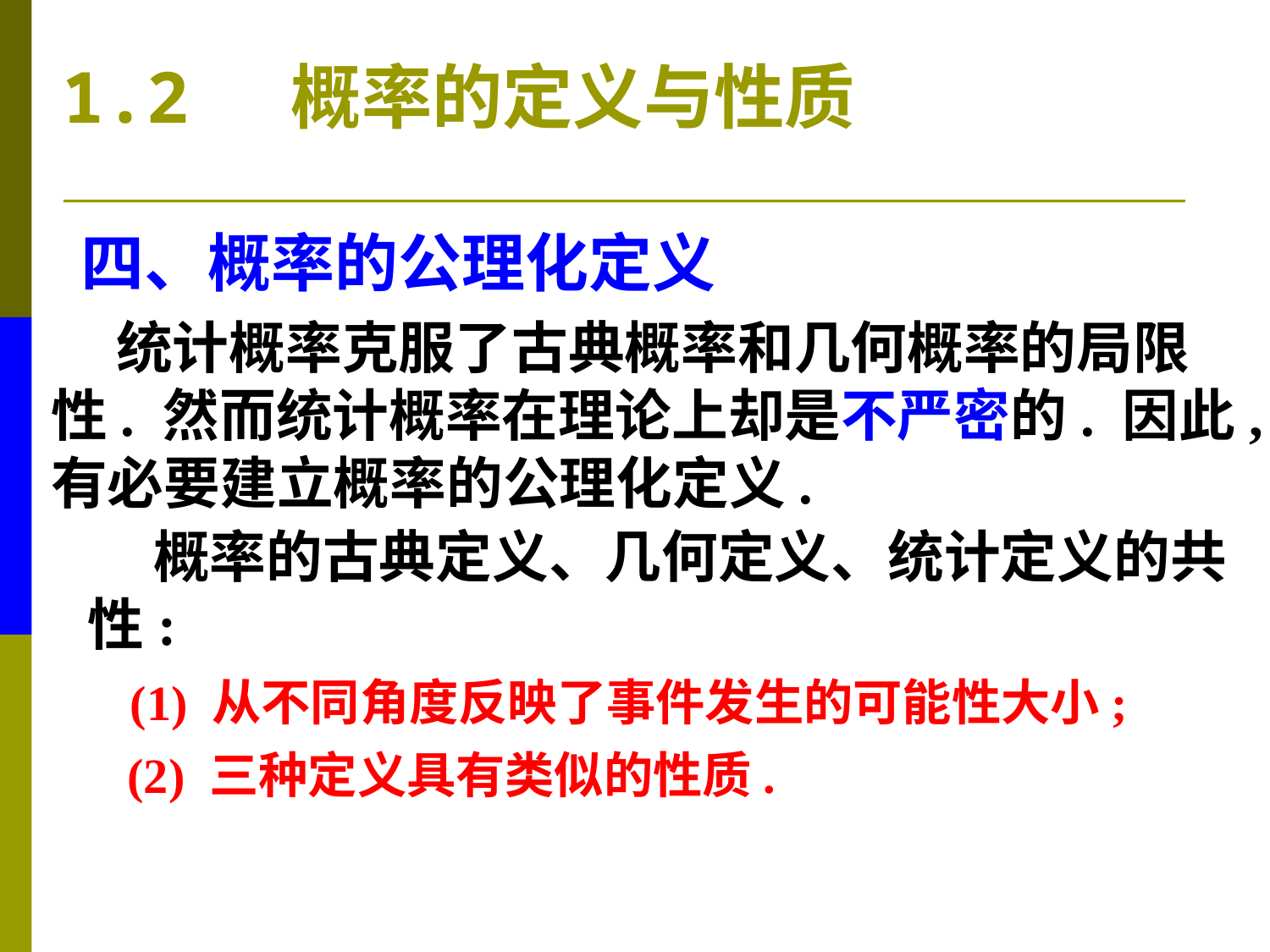

1.2  概率的定义与性质
四、概率的公理化定义
    统计概率克服了古典概率和几何概率的局限
性. 然而统计概率在理论上却是不严密的. 因此,
有必要建立概率的公理化定义.
    概率的古典定义、几何定义、统计定义的共
性:
(1) 从不同角度反映了事件发生的可能性大小;
(2) 三种定义具有类似的性质.